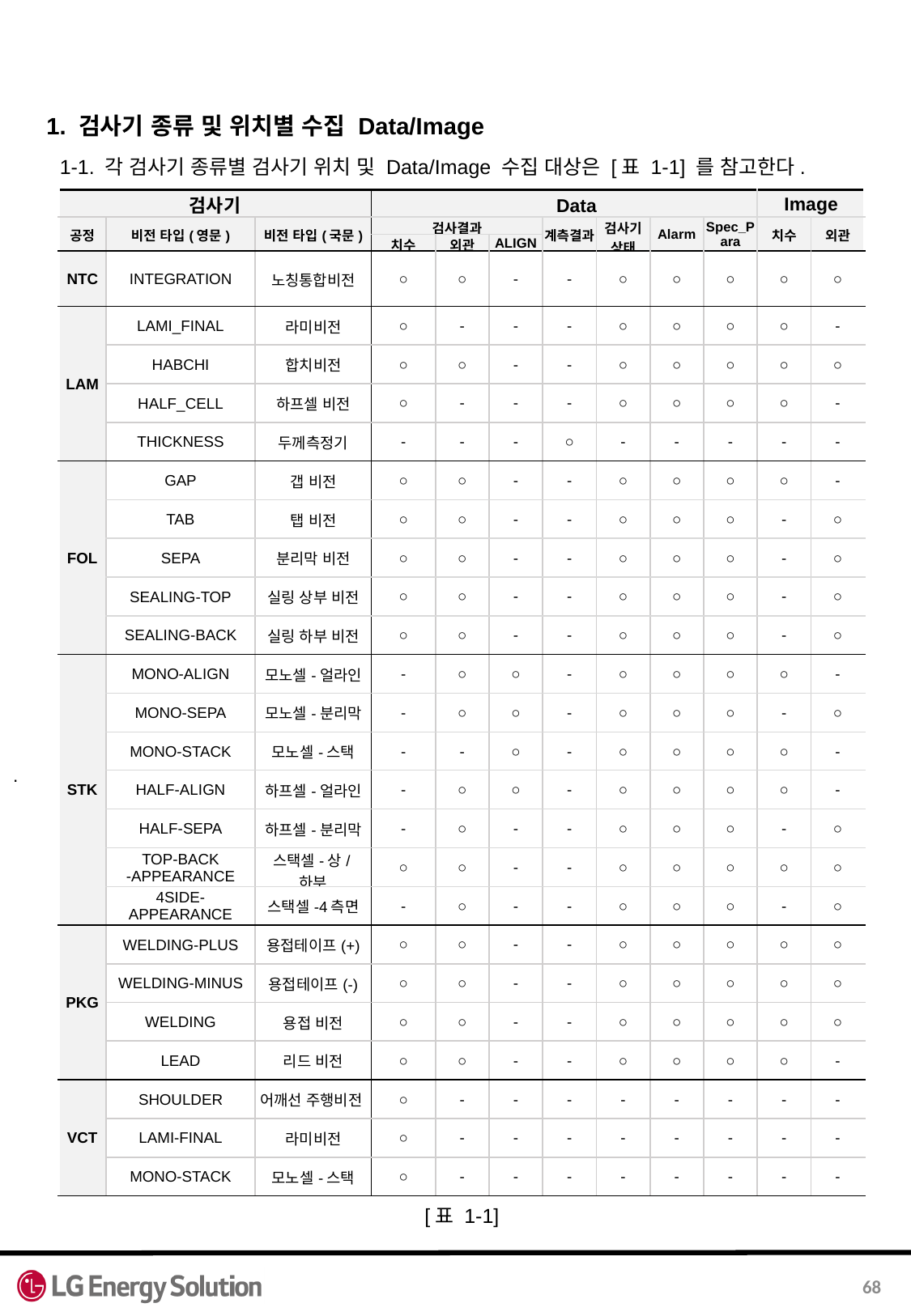

1. 검사기 종류 및 위치별 수집 Data/Image
       1-1. 각 검사기 종류별 검사기 위치 및 Data/Image 수집 대상은 [표 1-1] 를 참고한다.

.

| 검사기 |  |  | Data |  |  |  |  |  |  | Image |  |
| --- | --- | --- | --- | --- | --- | --- | --- | --- | --- | --- | --- |
| 공정 | 비전 타입(영문) | 비전 타입(국문) | 검사결과 |  |  | 계측결과 | 검사기 상태 | Alarm | Spec\_Para | 치수 | 외관 |
|  |  |  | 치수 | 외관 | ALIGN |  |  |  |  |  |  |
| NTC | INTEGRATION | 노칭통합비전 | ○ | ○ | - | - | ○ | ○ | ○ | ○ | ○ |
| LAM | LAMI\_FINAL | 라미비전 | ○ | - | - | - | ○ | ○ | ○ | ○ | - |
|  | HABCHI | 합치비전 | ○ | ○ | - | - | ○ | ○ | ○ | ○ | ○ |
|  | HALF\_CELL | 하프셀 비전 | ○ | - | - | - | ○ | ○ | ○ | ○ | - |
|  | THICKNESS | 두께측정기 | - | - | - | ○ | - | - | - | - | - |
| FOL | GAP | 갭 비전 | ○ | ○ | - | - | ○ | ○ | ○ | ○ | - |
|  | TAB | 탭 비전 | ○ | ○ | - | - | ○ | ○ | ○ | - | ○ |
|  | SEPA | 분리막 비전 | ○ | ○ | - | - | ○ | ○ | ○ | - | ○ |
|  | SEALING-TOP | 실링 상부 비전 | ○ | ○ | - | - | ○ | ○ | ○ | - | ○ |
|  | SEALING-BACK | 실링 하부 비전 | ○ | ○ | - | - | ○ | ○ | ○ | - | ○ |
| STK | MONO-ALIGN | 모노셀-얼라인 | - | ○ | ○ | - | ○ | ○ | ○ | ○ | - |
|  | MONO-SEPA | 모노셀-분리막 | - | ○ | ○ | - | ○ | ○ | ○ | - | ○ |
|  | MONO-STACK | 모노셀-스택 | - | - | ○ | - | ○ | ○ | ○ | ○ | - |
|  | HALF-ALIGN | 하프셀-얼라인 | - | ○ | ○ | - | ○ | ○ | ○ | ○ | - |
|  | HALF-SEPA | 하프셀-분리막 | - | ○ | - | - | ○ | ○ | ○ | - | ○ |
|  | TOP-BACK -APPEARANCE | 스택셀-상/하부 | ○ | ○ | - | - | ○ | ○ | ○ | ○ | ○ |
|  | 4SIDE-APPEARANCE | 스택셀-4측면 | - | ○ | - | - | ○ | ○ | ○ | - | ○ |
| PKG | WELDING-PLUS | 용접테이프(+) | ○ | ○ | - | - | ○ | ○ | ○ | ○ | ○ |
|  | WELDING-MINUS | 용접테이프(-) | ○ | ○ | - | - | ○ | ○ | ○ | ○ | ○ |
|  | WELDING | 용접 비전 | ○ | ○ | - | - | ○ | ○ | ○ | ○ | ○ |
|  | LEAD | 리드 비전 | ○ | ○ | - | - | ○ | ○ | ○ | ○ | - |
| VCT | SHOULDER | 어깨선 주행비전 | ○ | - | - | - | - | - | - | - | - |
|  | LAMI-FINAL | 라미비전 | ○ | - | - | - | - | - | - | - | - |
|  | MONO-STACK | 모노셀-스택 | ○ | - | - | - | - | - | - | - | - |
4.NORMAL FUNCTION
[표 1-1]
68